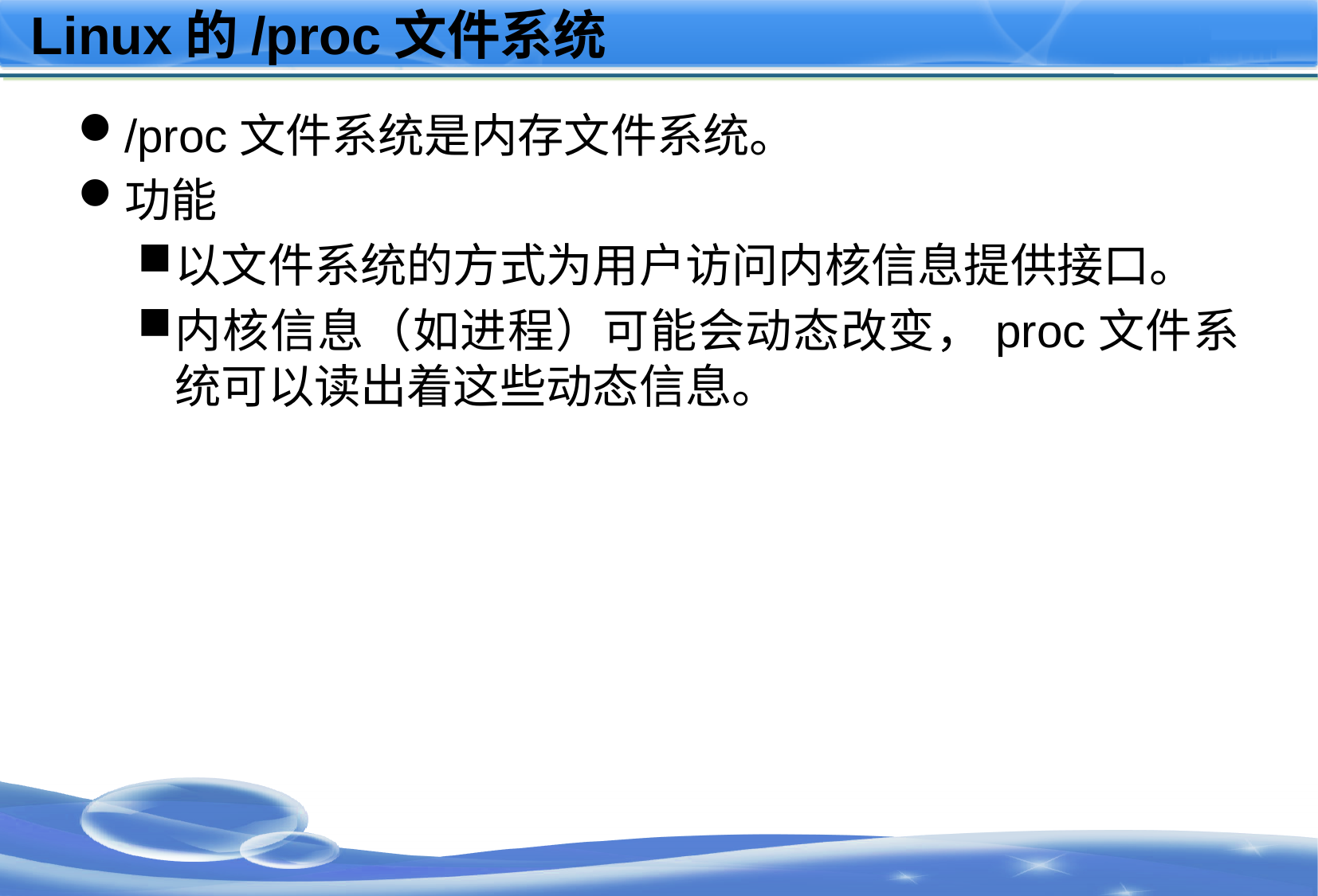

# Linux的/proc文件系统
/proc文件系统是内存文件系统。
功能
以文件系统的方式为用户访问内核信息提供接口。
内核信息（如进程）可能会动态改变，proc文件系统可以读出着这些动态信息。